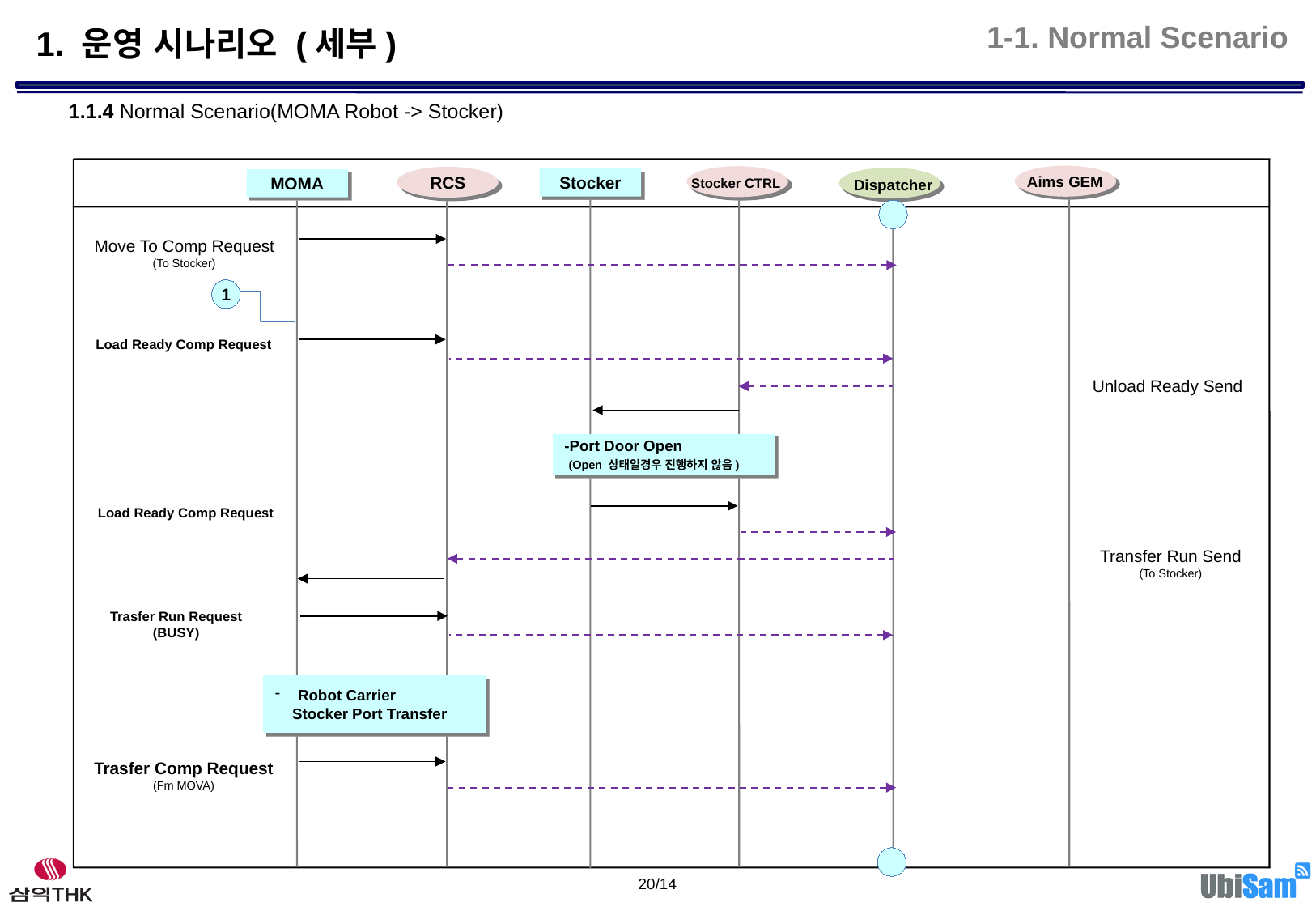

1-1. Normal Scenario
1. 운영 시나리오 (세부)

1.1.4 Normal Scenario(MOMA Robot -> Stocker)

  Aims GEM

Stocker CTRL
RCS

Dispatcher
Stocker
MOMA

Move To Comp Request
(To Stocker)
1
Load Ready Comp Request
Unload Ready Send
-Port Door Open
 (Open 상태일경우 진행하지 않음)
Load Ready Comp Request
Transfer Run Send
(To Stocker)

Trasfer Run Request
(BUSY)
Robot Carrier
    Stocker Port Transfer
Trasfer Comp Request
(Fm MOVA)